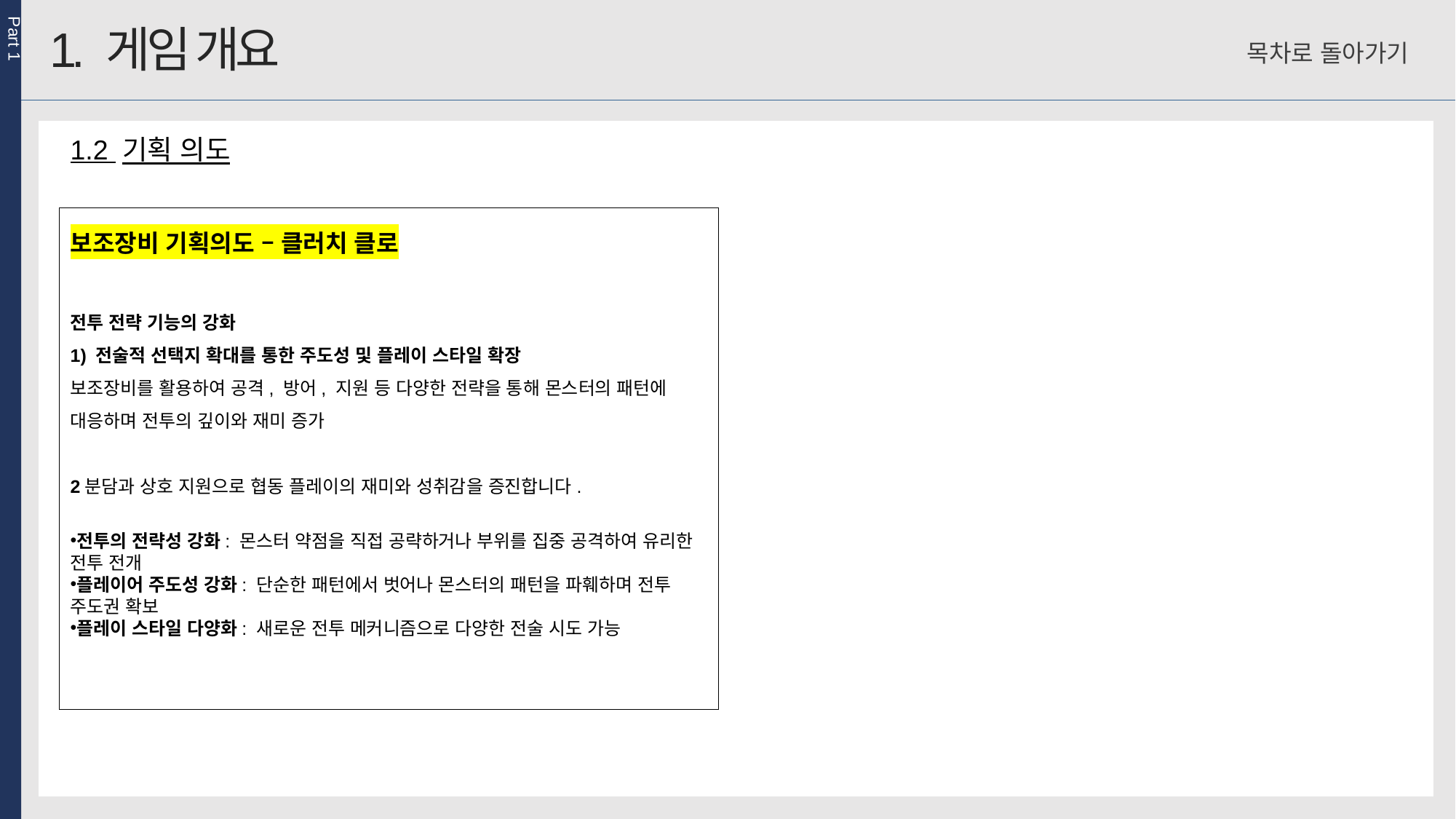

Part 1
1. 게임 개요
목차로 돌아가기

1.2 기획 의도
보조장비 기획의도 – 클러치 클로

전투 전략 기능의 강화
1) 전술적 선택지 확대를 통한 주도성 및 플레이 스타일 확장
보조장비를 활용하여 공격, 방어, 지원 등 다양한 전략을 통해 몬스터의 패턴에 대응하며 전투의 깊이와 재미 증가

2분담과 상호 지원으로 협동 플레이의 재미와 성취감을 증진합니다.

전투의 전략성 강화: 몬스터 약점을 직접 공략하거나 부위를 집중 공격하여 유리한 전투 전개
플레이어 주도성 강화: 단순한 패턴에서 벗어나 몬스터의 패턴을 파훼하며 전투 주도권 확보
플레이 스타일 다양화: 새로운 전투 메커니즘으로 다양한 전술 시도 가능